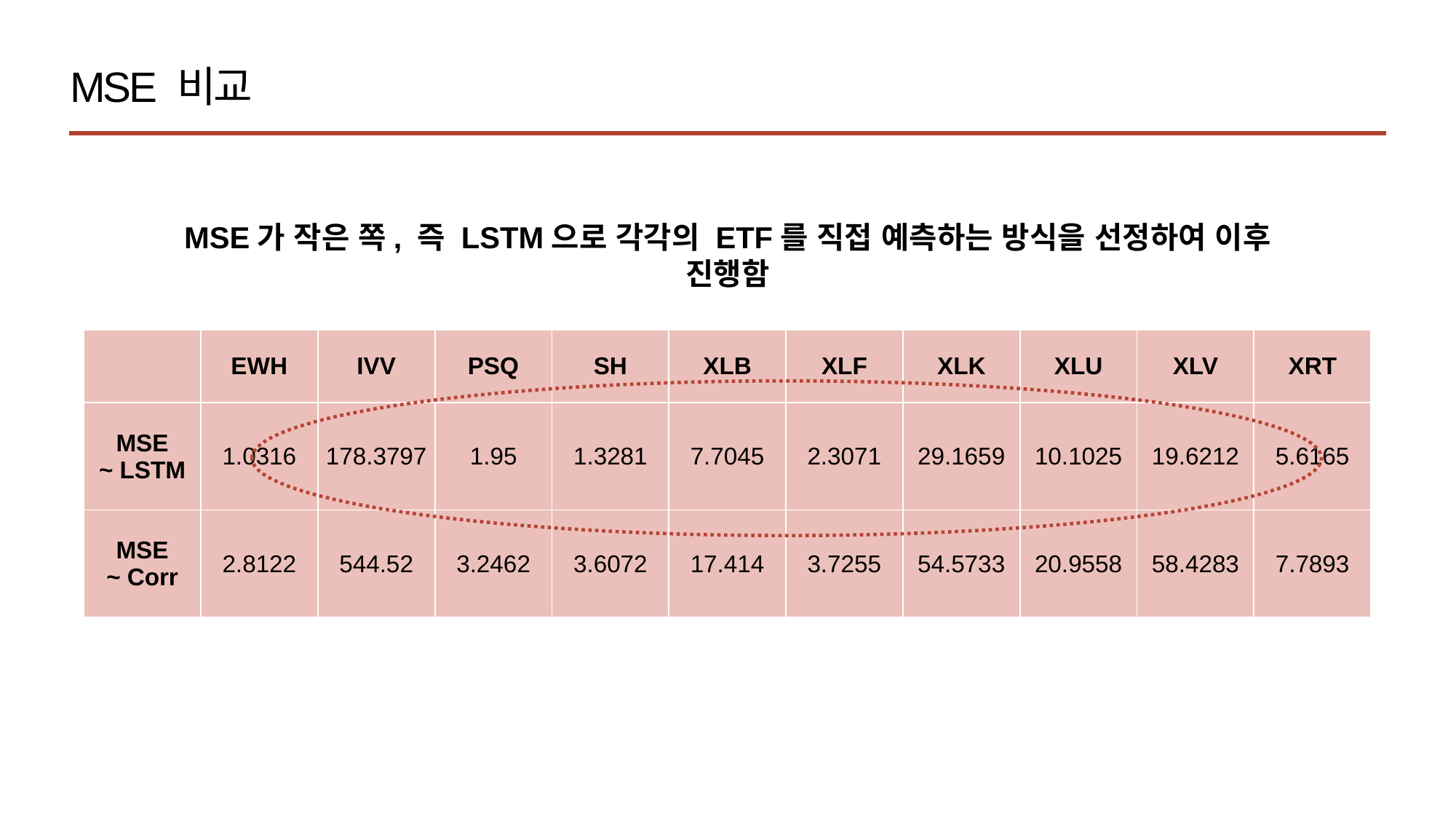

MSE 비교
MSE가 작은 쪽, 즉 LSTM으로 각각의 ETF를 직접 예측하는 방식을 선정하여 이후 진행함
|  | EWH | IVV | PSQ | SH | XLB | XLF | XLK | XLU | XLV | XRT |
| --- | --- | --- | --- | --- | --- | --- | --- | --- | --- | --- |
| MSE ~ LSTM | 1.0316 | 178.3797 | 1.95 | 1.3281 | 7.7045 | 2.3071 | 29.1659 | 10.1025 | 19.6212 | 5.6165 |
| MSE ~ Corr | 2.8122 | 544.52 | 3.2462 | 3.6072 | 17.414 | 3.7255 | 54.5733 | 20.9558 | 58.4283 | 7.7893 |